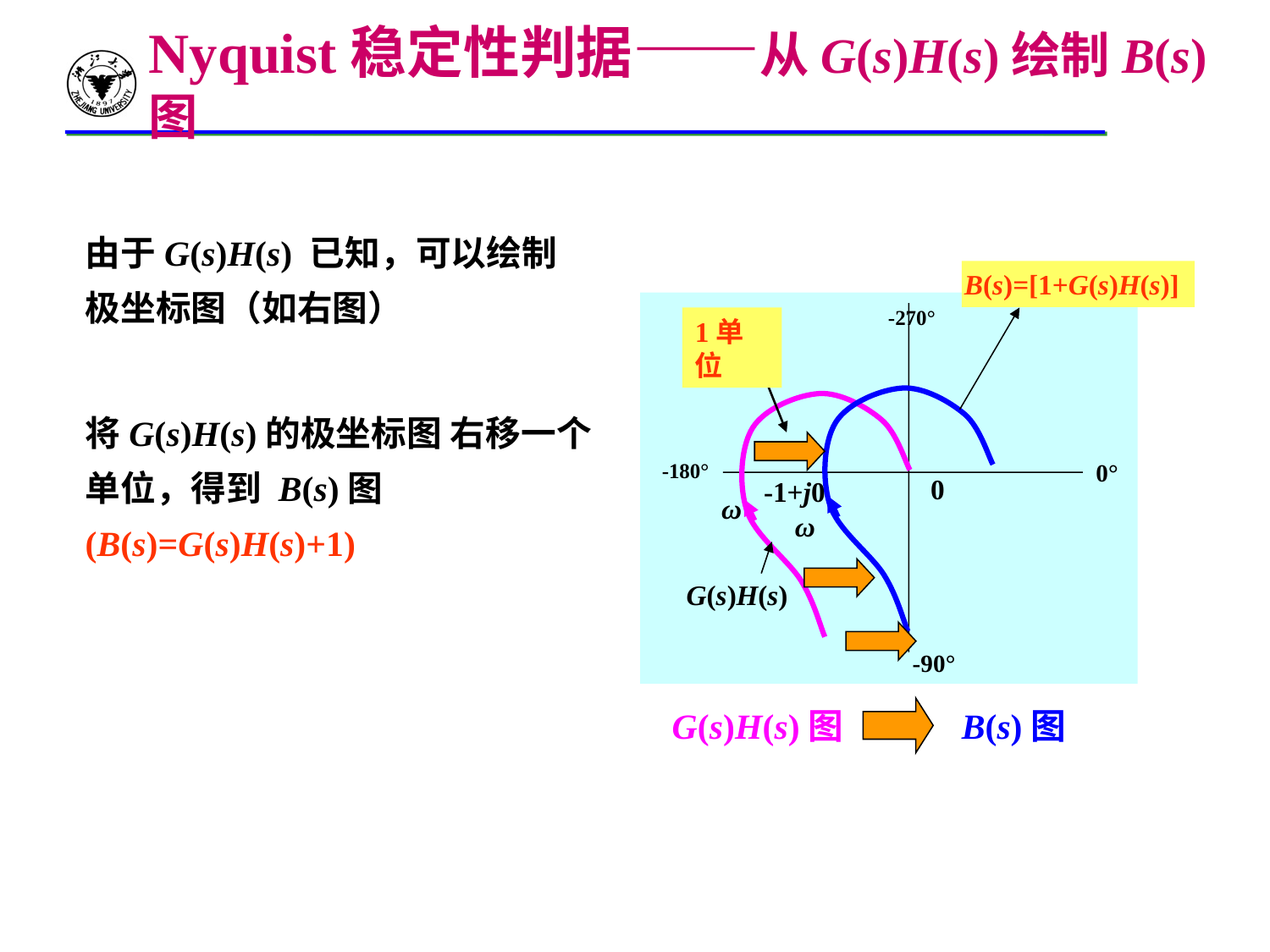

Nyquist稳定性判据——从G(s)H(s)绘制B(s)图
由于G(s)H(s) 已知，可以绘制极坐标图（如右图）
B(s)=[1+G(s)H(s)]

-270°

1单位

ω
将G(s)H(s)的极坐标图 右移一个单位，得到 B(s)图 (B(s)=G(s)H(s)+1)

-1+j0
ω

G(s)H(s)

-180°
0°

0

-90°
G(s)H(s)图

B(s)图